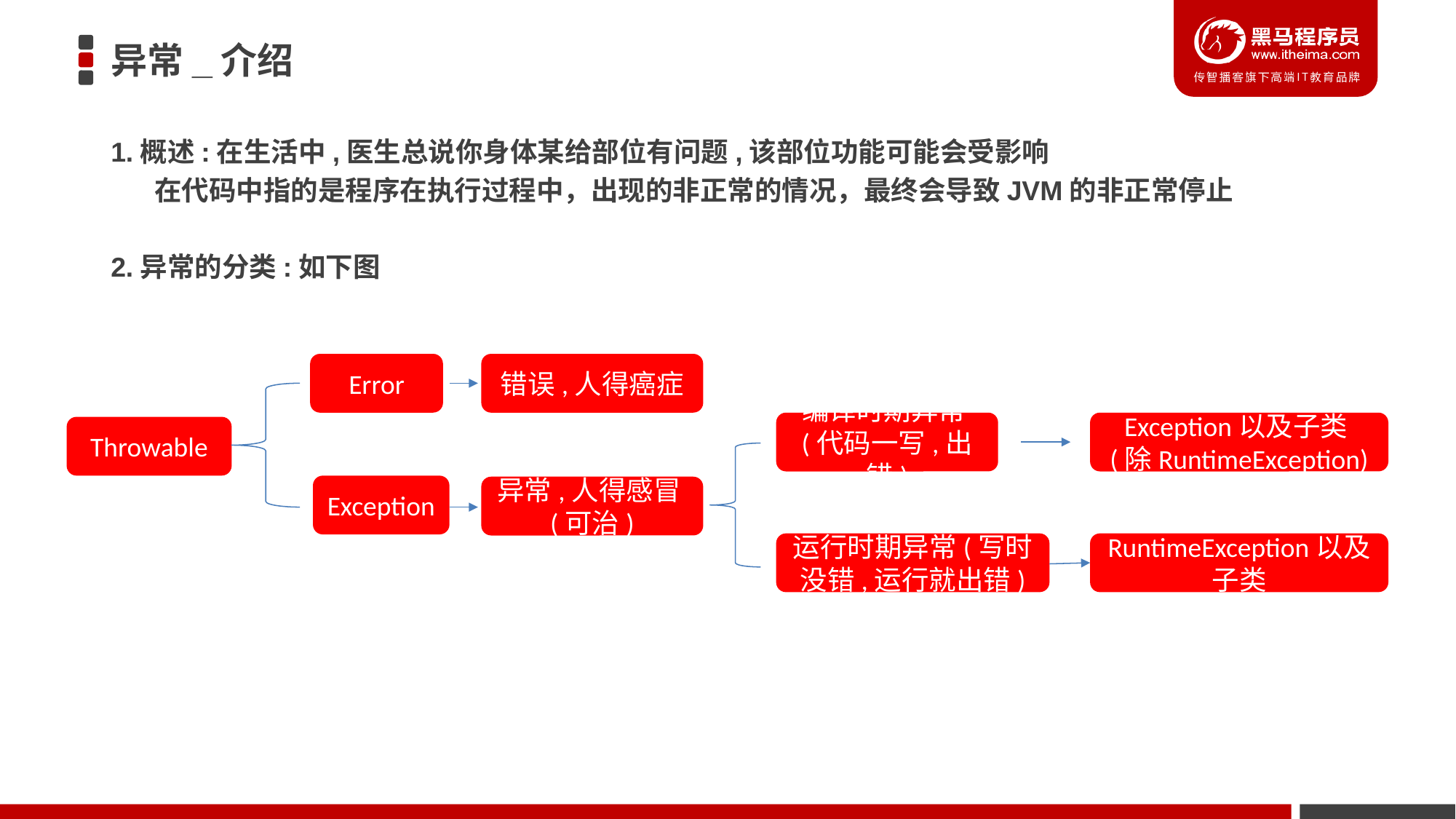

# 异常_介绍

1.概述:在生活中,医生总说你身体某给部位有问题,该部位功能可能会受影响
      在代码中指的是程序在执行过程中，出现的非正常的情况，最终会导致JVM的非正常停止

2.异常的分类:如下图
Error
错误,人得癌症

Exception以及子类(除RuntimeException)
编译时期异常(代码一写,出错)
Throwable

Exception
异常,人得感冒(可治)
RuntimeException以及子类
运行时期异常(写时没错,运行就出错)